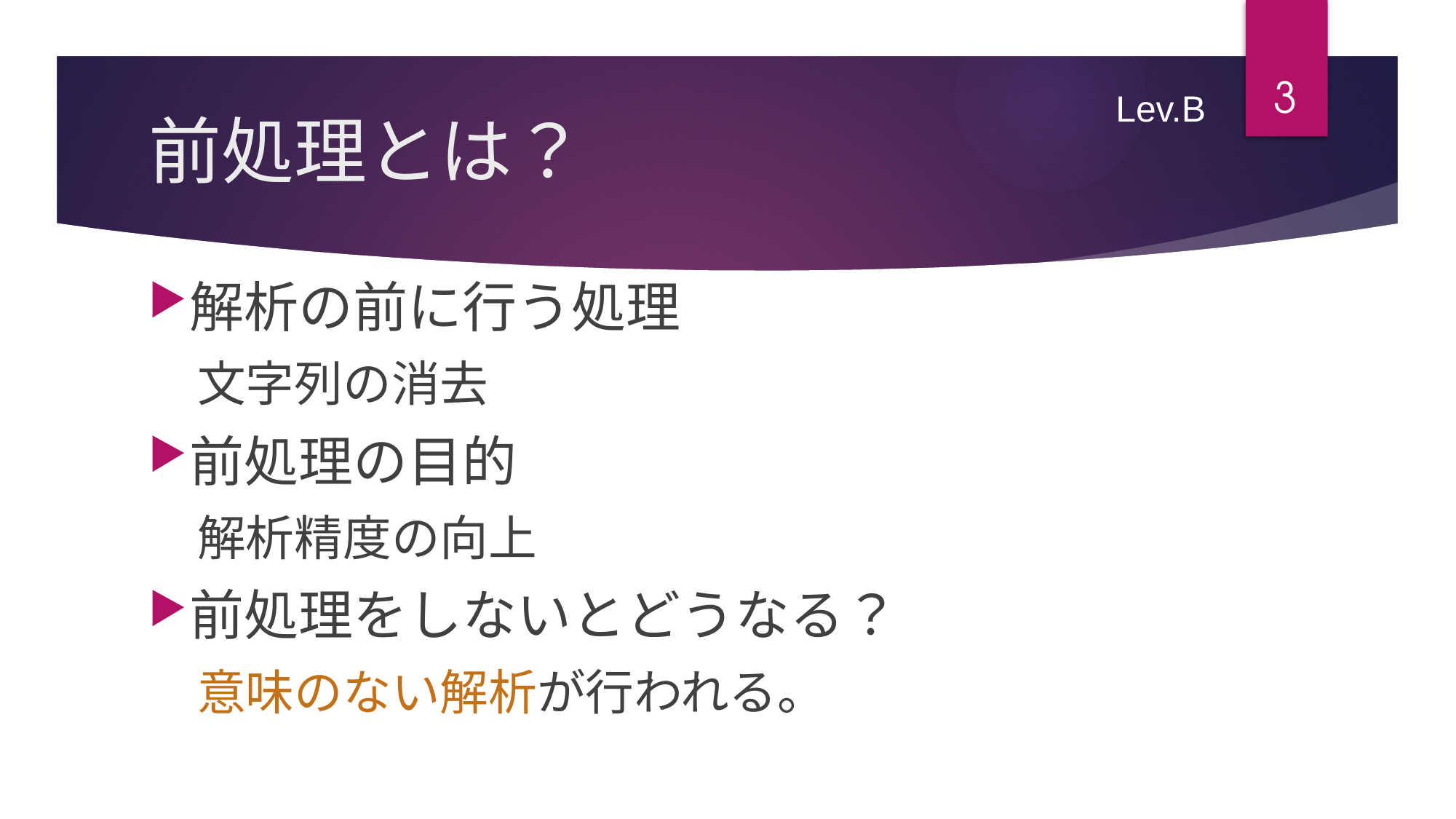

3
Lev.B
# 前処理とは？
解析の前に行う処理
　文字列の消去
前処理の目的
　解析精度の向上
前処理をしないとどうなる？
　意味のない解析が行われる。